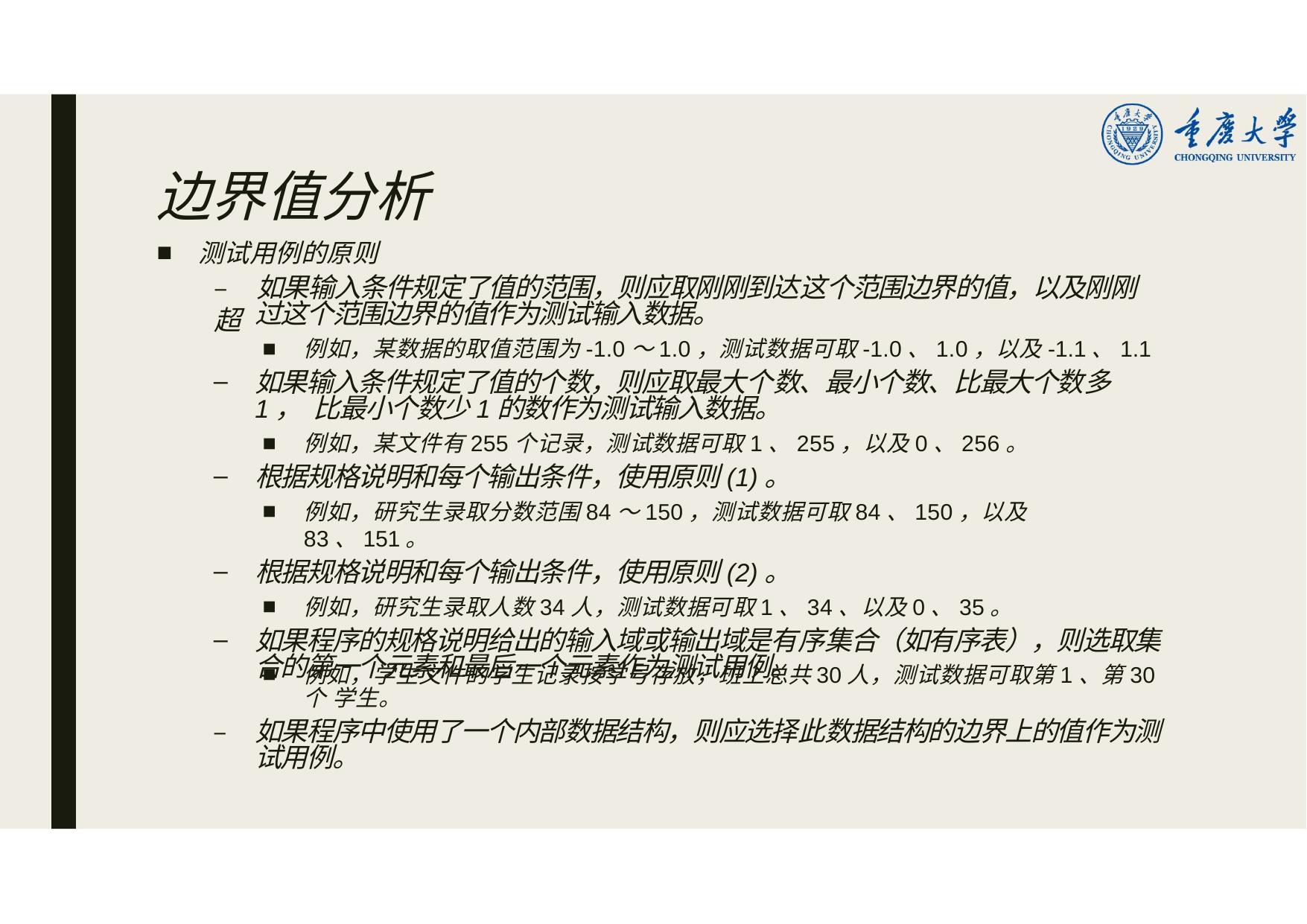

# 边界值分析
测试用例的原则
–	如果输入条件规定了值的范围，则应取刚刚到达这个范围边界的值，以及刚刚超
过这个范围边界的值作为测试输入数据。
例如，某数据的取值范围为-1.0～1.0，测试数据可取-1.0、1.0，以及-1.1、1.1
如果输入条件规定了值的个数，则应取最大个数、最小个数、比最大个数多1，  比最小个数少1的数作为测试输入数据。
例如，某文件有255个记录，测试数据可取1、255，以及0、256。
根据规格说明和每个输出条件，使用原则(1)。
例如，研究生录取分数范围84～150，测试数据可取84、150，以及83、151。
根据规格说明和每个输出条件，使用原则(2)。
例如，研究生录取人数34人，测试数据可取1、34、以及0、35。
如果程序的规格说明给出的输入域或输出域是有序集合（如有序表），则选取集 合的第一个元素和最后一个元素作为测试用例。
例如，学生文件的学生记录按学号存放，班上总共30人，测试数据可取第1、第30个 学生。
–	如果程序中使用了一个内部数据结构，则应选择此数据结构的边界上的值作为测 试用例。